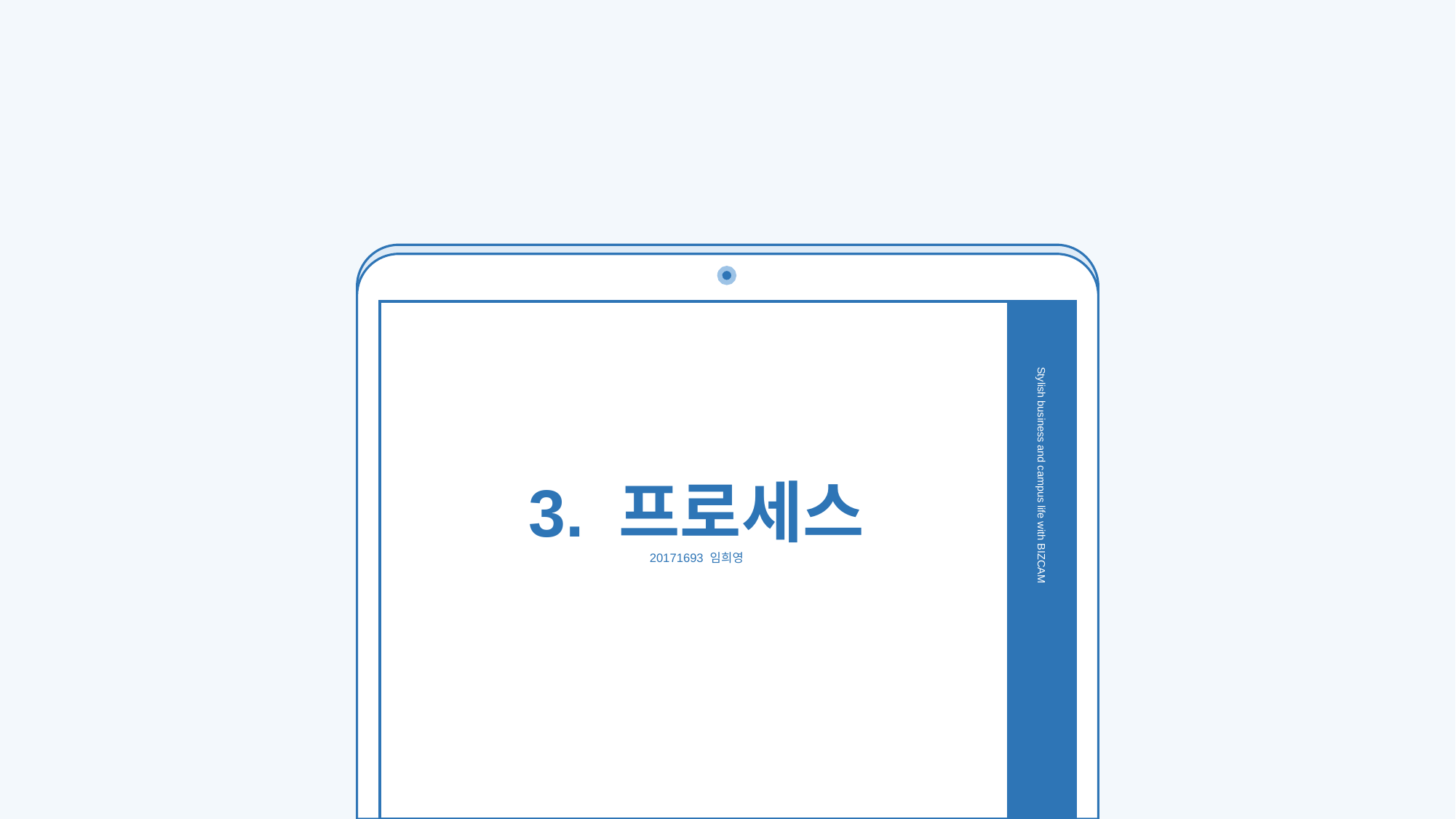

Stylish business and campus life with BIZCAM
3. 프로세스
20171693 임희영